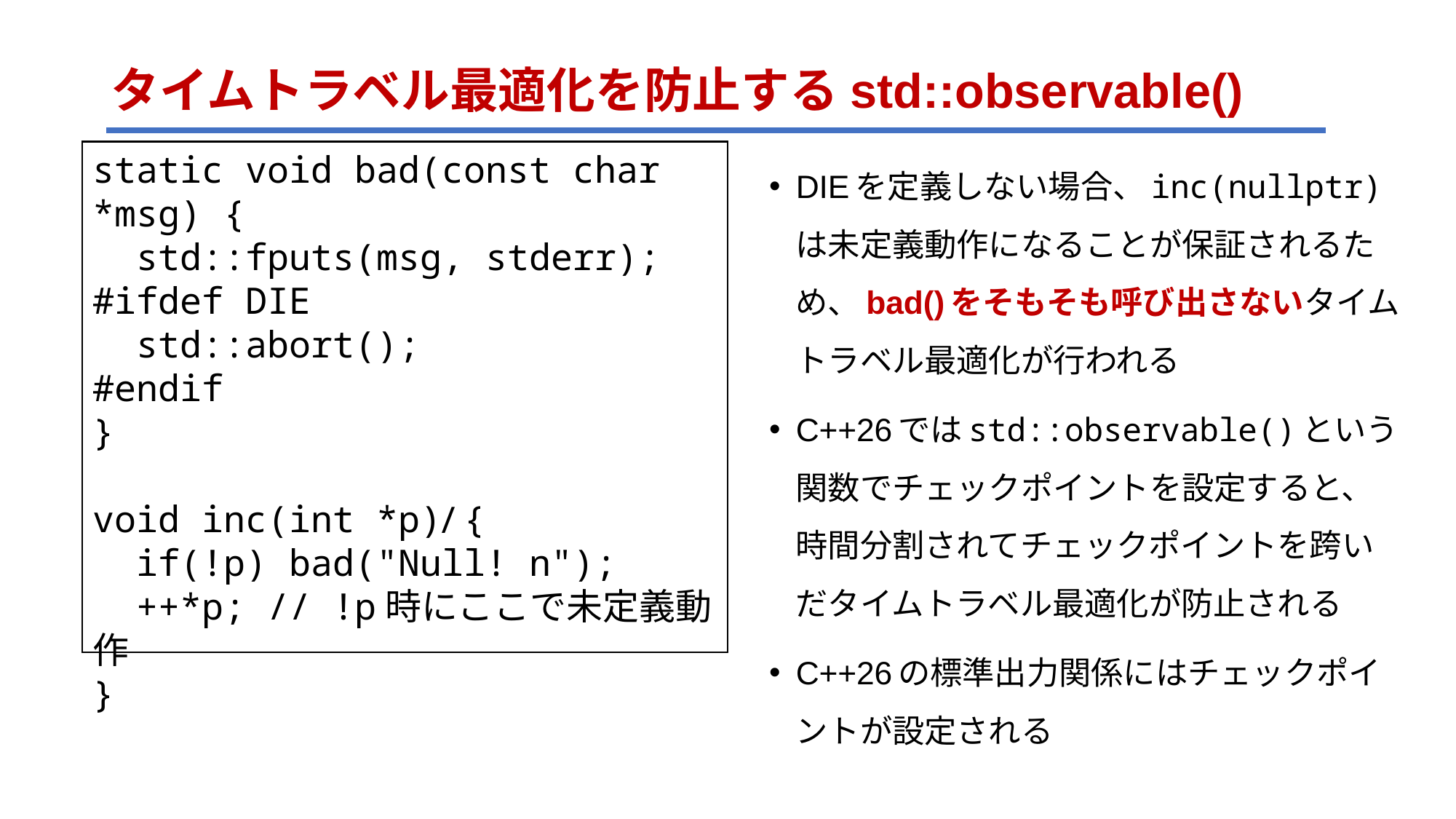

# タイムトラベル最適化を防止するstd::observable()
static void bad(const char *msg) {
  std::fputs(msg, stderr);
#ifdef DIE
  std::abort();
#endif
}

void inc(int *p) {
  if(!p) bad("Null! n");
  ++*p; // !p時にここで未定義動作
}
DIEを定義しない場合、inc(nullptr)は未定義動作になることが保証されるため、bad()をそもそも呼び出さないタイムトラベル最適化が行われる
C++26ではstd::observable()という関数でチェックポイントを設定すると、
時間分割されてチェックポイントを跨いだタイムトラベル最適化が防止される
C++26の標準出力関係にはチェックポイントが設定される
/